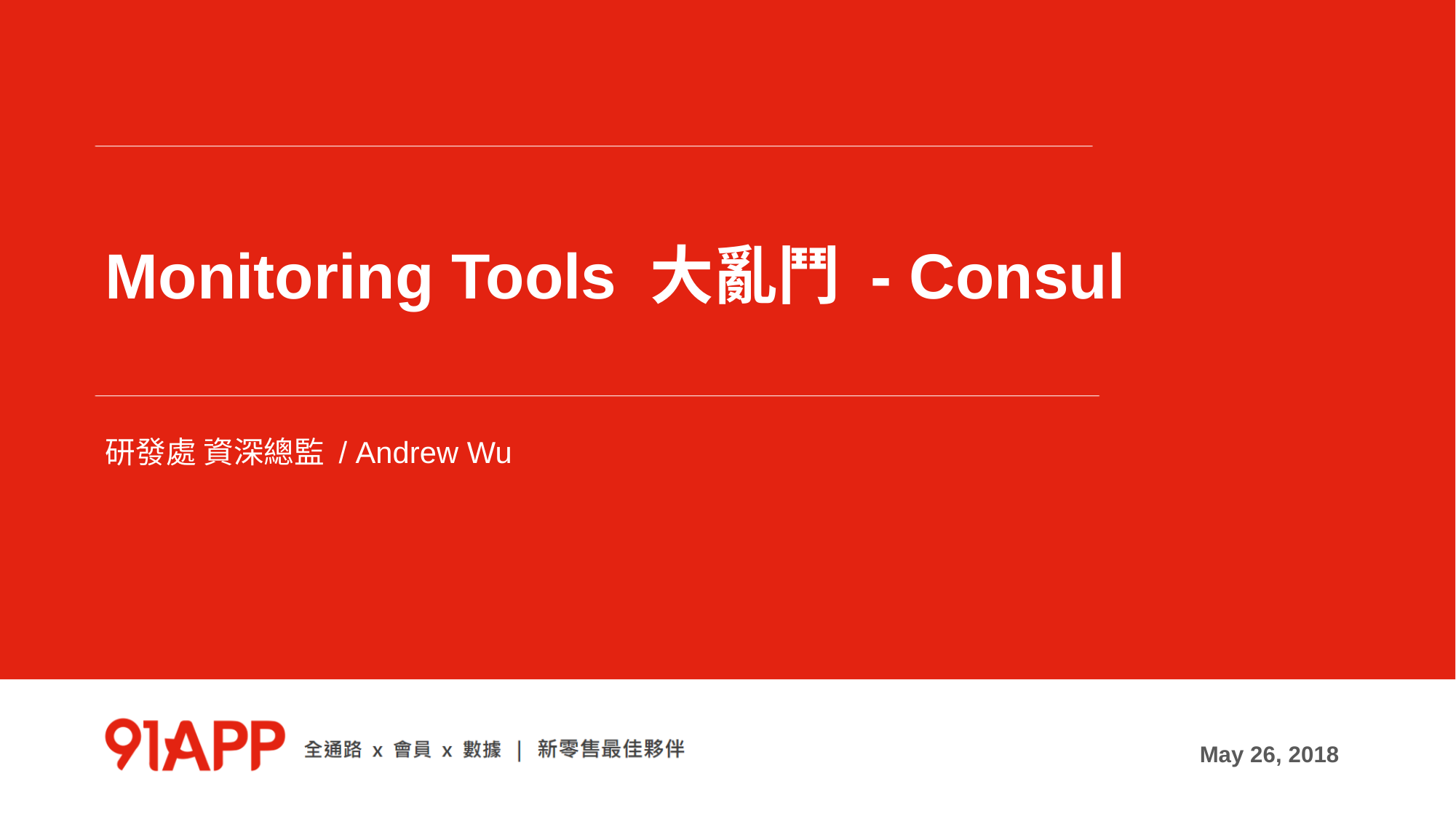

Monitoring Tools 大亂鬥 - Consul
研發處 資深總監 / Andrew Wu
May 26, 2018